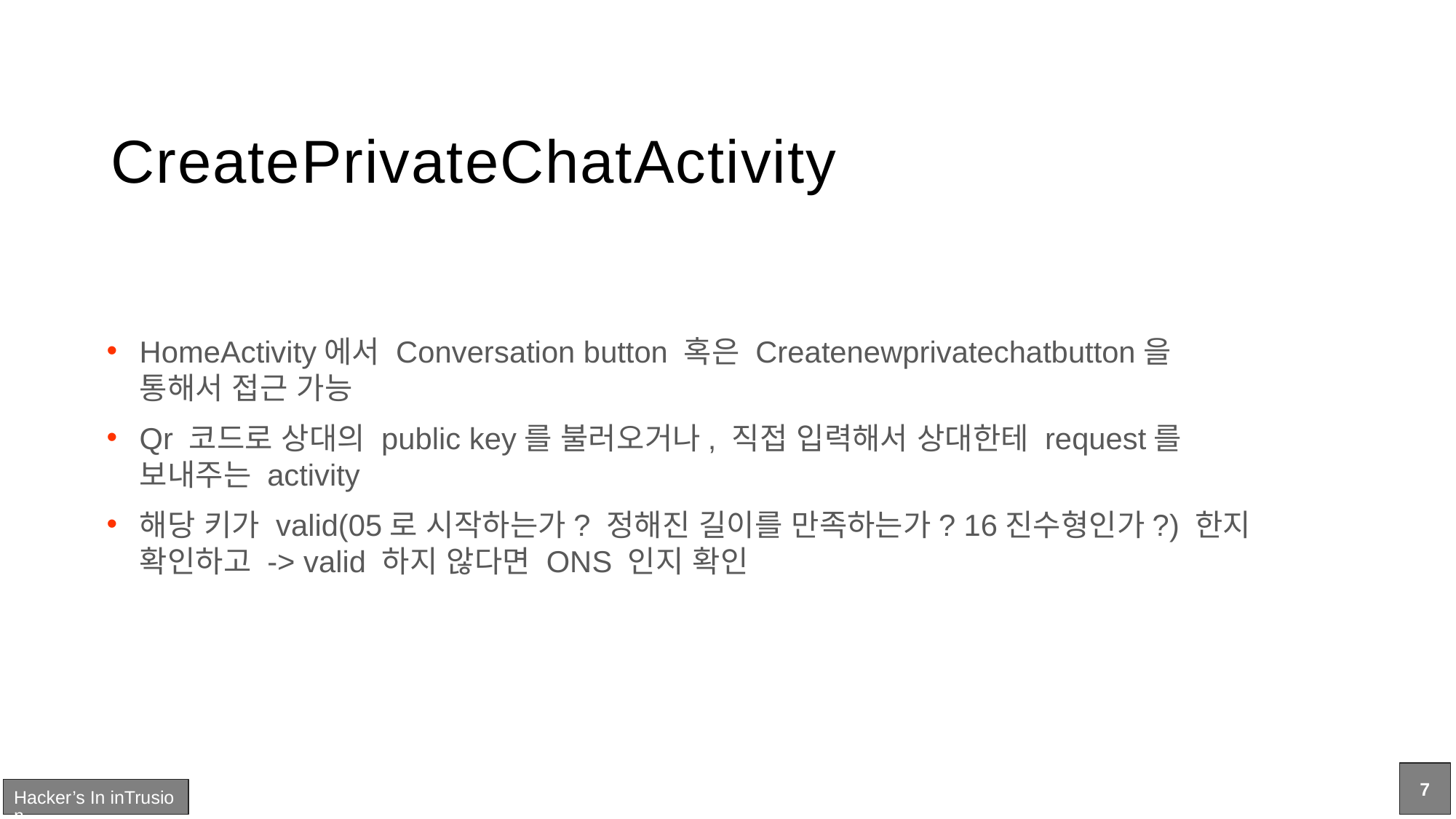

# CreatePrivateChatActivity
HomeActivity에서 Conversation button 혹은 Createnewprivatechatbutton을 통해서 접근 가능
Qr 코드로 상대의 public key를 불러오거나, 직접 입력해서 상대한테 request를 보내주는 activity
해당 키가 valid(05로 시작하는가? 정해진 길이를 만족하는가? 16진수형인가?) 한지 확인하고 -> valid 하지 않다면 ONS 인지 확인

7
Hacker’s In inTrusion